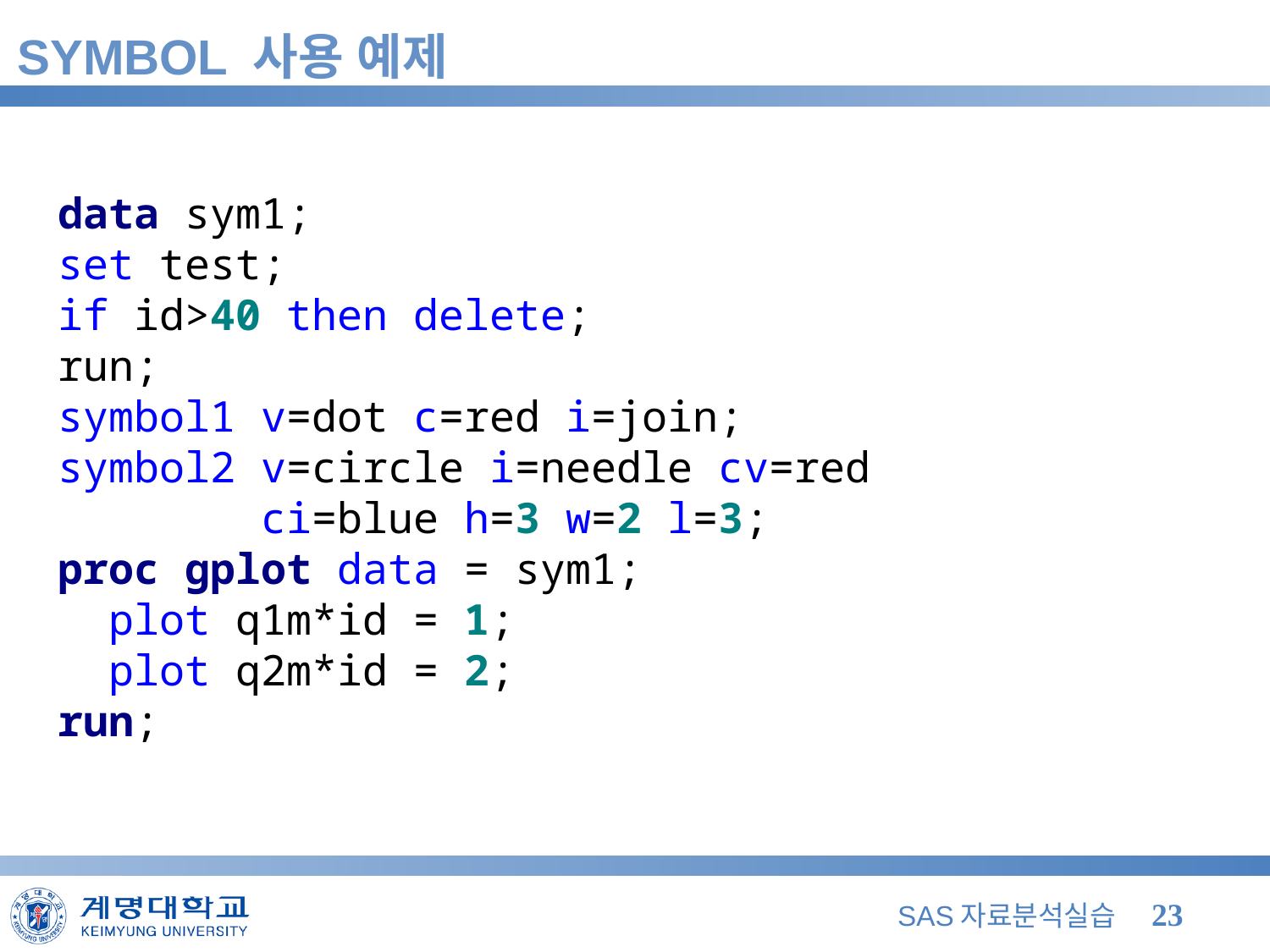

# SYMBOL 사용 예제

data sym1;
set test;
if id>40 then delete;
run;
symbol1 v=dot c=red i=join;
symbol2 v=circle i=needle cv=red
        ci=blue h=3 w=2 l=3;
proc gplot data = sym1;
  plot q1m*id = 1;
  plot q2m*id = 2;
run;